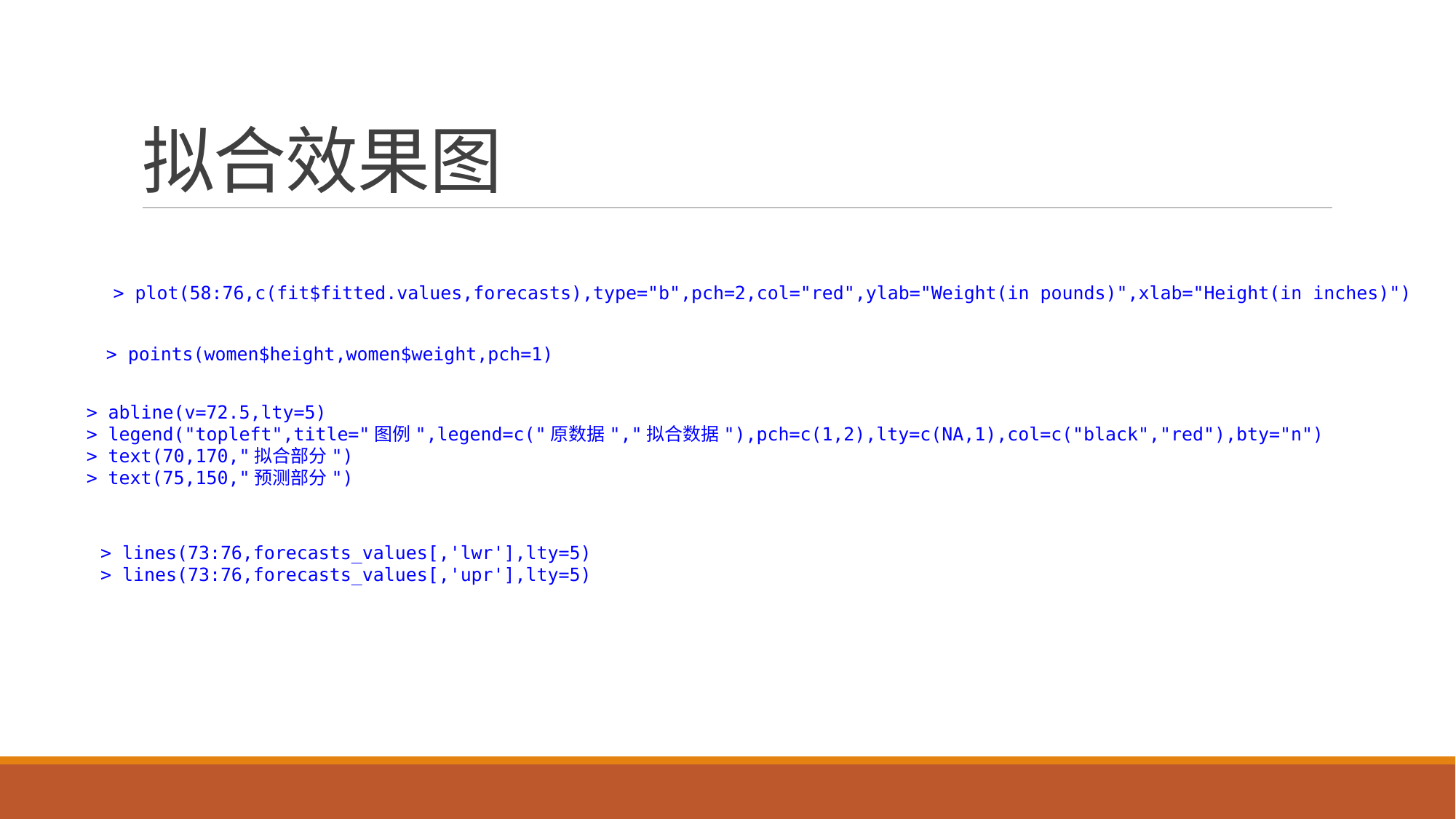

# 拟合效果图

> plot(58:76,c(fit$fitted.values,forecasts),type="b",pch=2,col="red",ylab="Weight(in pounds)",xlab="Height(in inches)")
> points(women$height,women$weight,pch=1)
> abline(v=72.5,lty=5)
> legend("topleft",title="图例",legend=c("原数据","拟合数据"),pch=c(1,2),lty=c(NA,1),col=c("black","red"),bty="n")
> text(70,170,"拟合部分")
> text(75,150,"预测部分")
> lines(73:76,forecasts_values[,'lwr'],lty=5)
> lines(73:76,forecasts_values[,'upr'],lty=5)